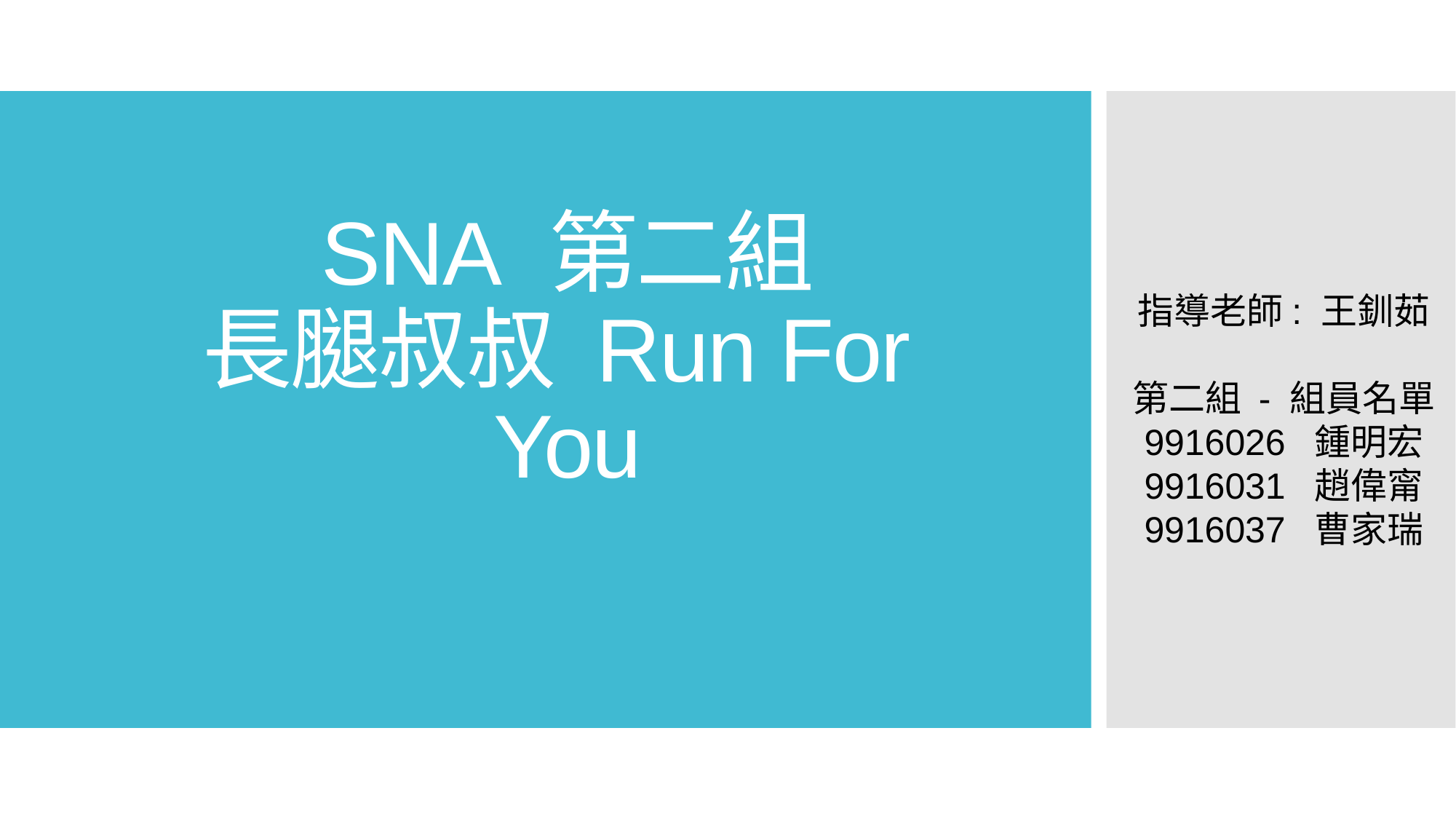

# SNA 第二組 長腿叔叔 Run For  You
指導老師: 王釧茹

第二組 - 組員名單
9916026  鍾明宏
9916031  趙偉甯
9916037  曹家瑞